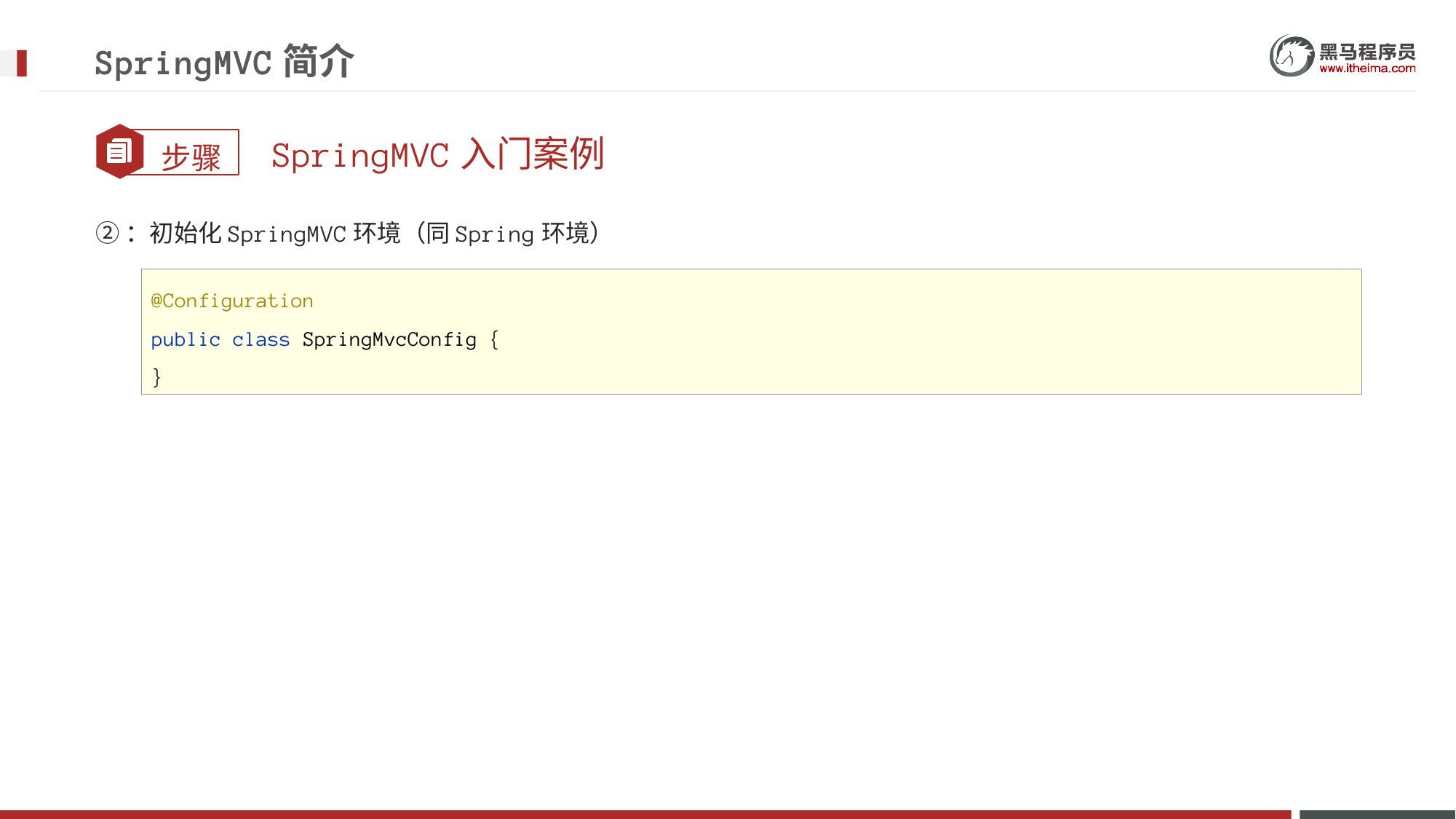

# SpringMVC简介
SpringMVC入门案例
②：初始化SpringMVC环境（同Spring环境）
@Configuration
public class SpringMvcConfig {
}